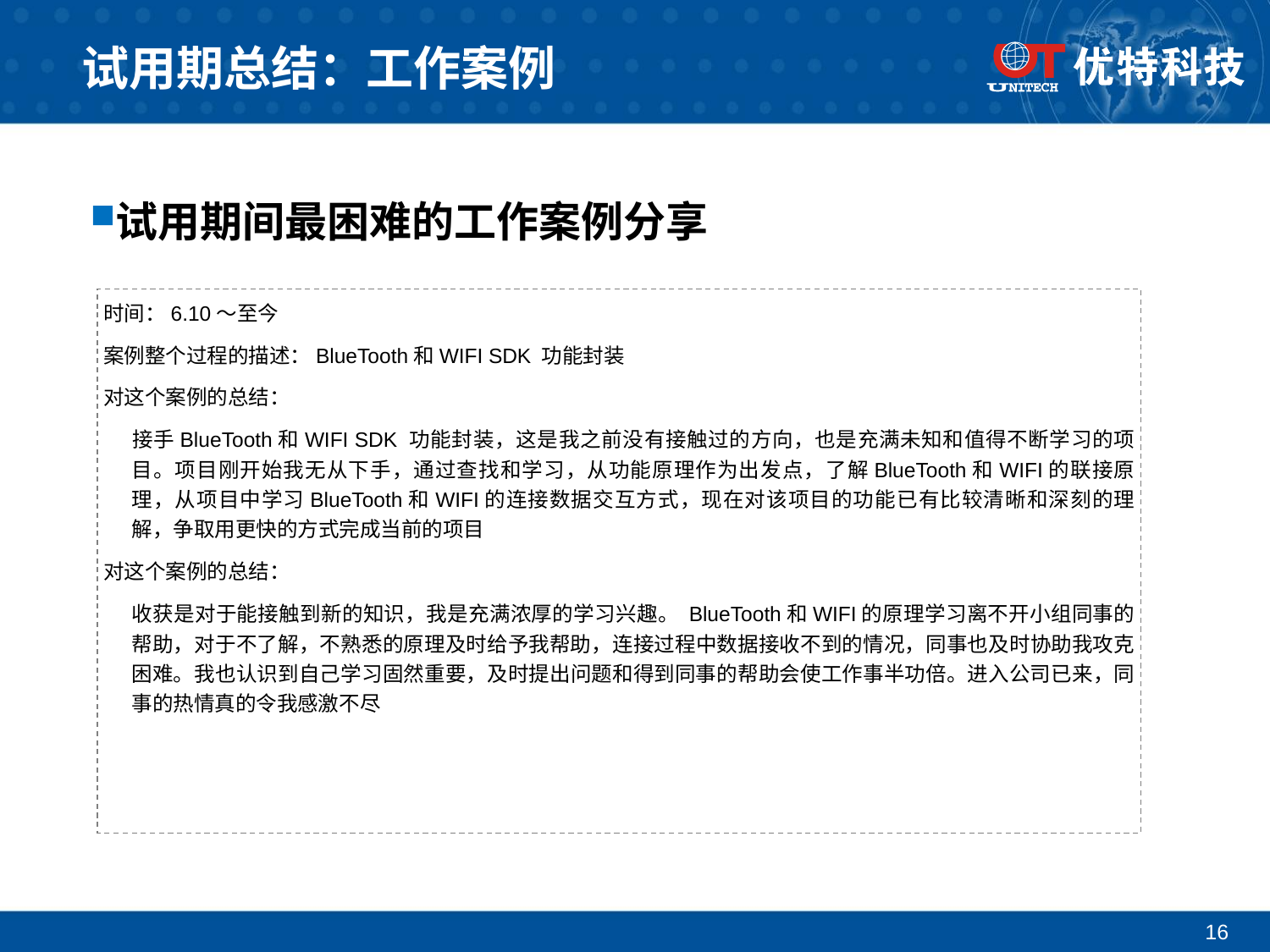

# 试用期总结：工作案例
试用期间最困难的工作案例分享
时间：6.10～至今
案例整个过程的描述：BlueTooth和WIFI SDK 功能封装
对这个案例的总结：
	接手BlueTooth和WIFI SDK 功能封装，这是我之前没有接触过的方向，也是充满未知和值得不断学习的项目。项目刚开始我无从下手，通过查找和学习，从功能原理作为出发点，了解BlueTooth和WIFI的联接原理，从项目中学习BlueTooth和WIFI的连接数据交互方式，现在对该项目的功能已有比较清晰和深刻的理解，争取用更快的方式完成当前的项目
对这个案例的总结：
	收获是对于能接触到新的知识，我是充满浓厚的学习兴趣。 BlueTooth和WIFI的原理学习离不开小组同事的帮助，对于不了解，不熟悉的原理及时给予我帮助，连接过程中数据接收不到的情况，同事也及时协助我攻克困难。我也认识到自己学习固然重要，及时提出问题和得到同事的帮助会使工作事半功倍。进入公司已来，同事的热情真的令我感激不尽
16